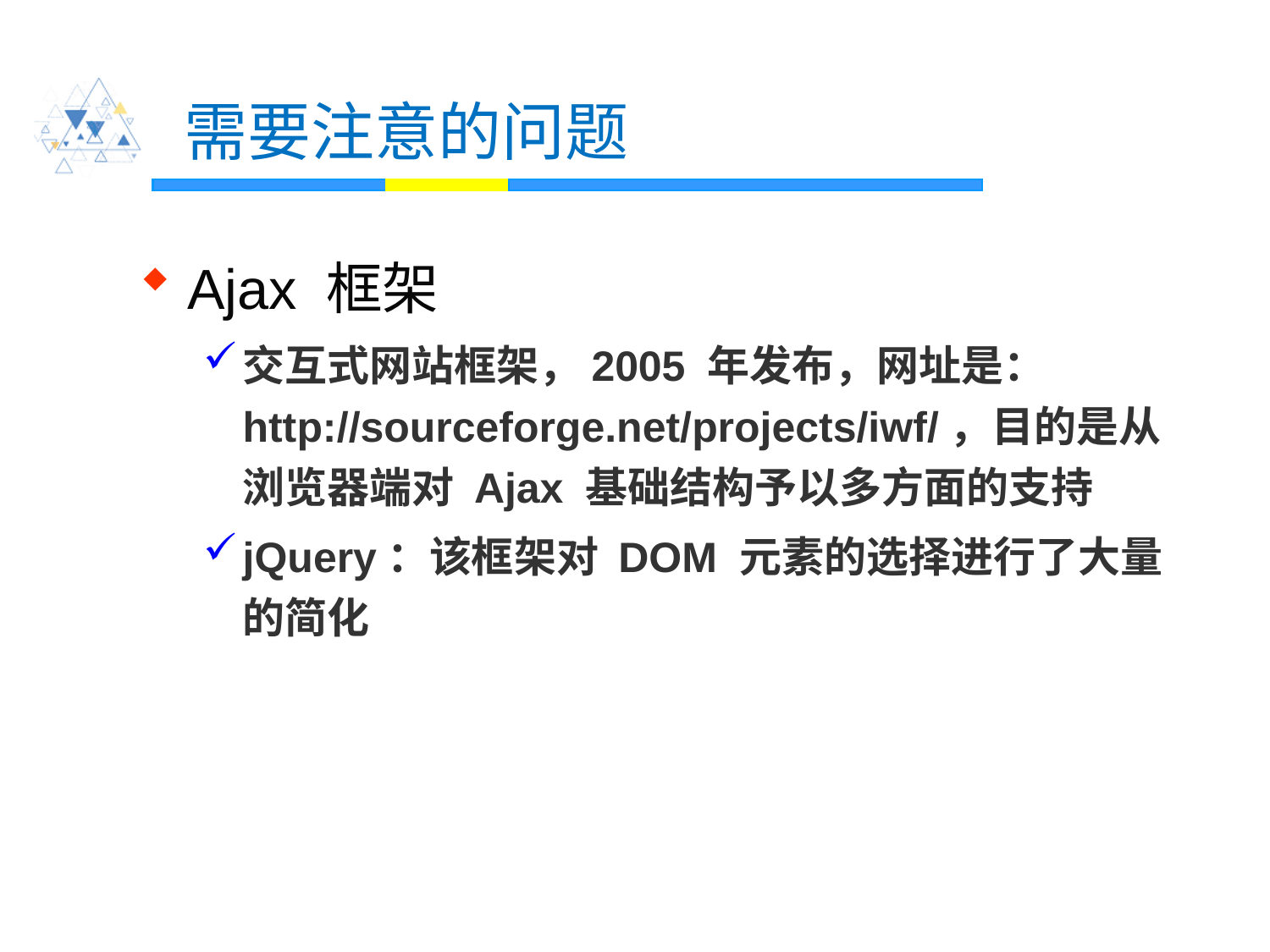

# 需要注意的问题
Ajax 框架
交互式网站框架，2005 年发布，网址是：http://sourceforge.net/projects/iwf/，目的是从浏览器端对 Ajax 基础结构予以多方面的支持
jQuery：该框架对 DOM 元素的选择进行了大量的简化